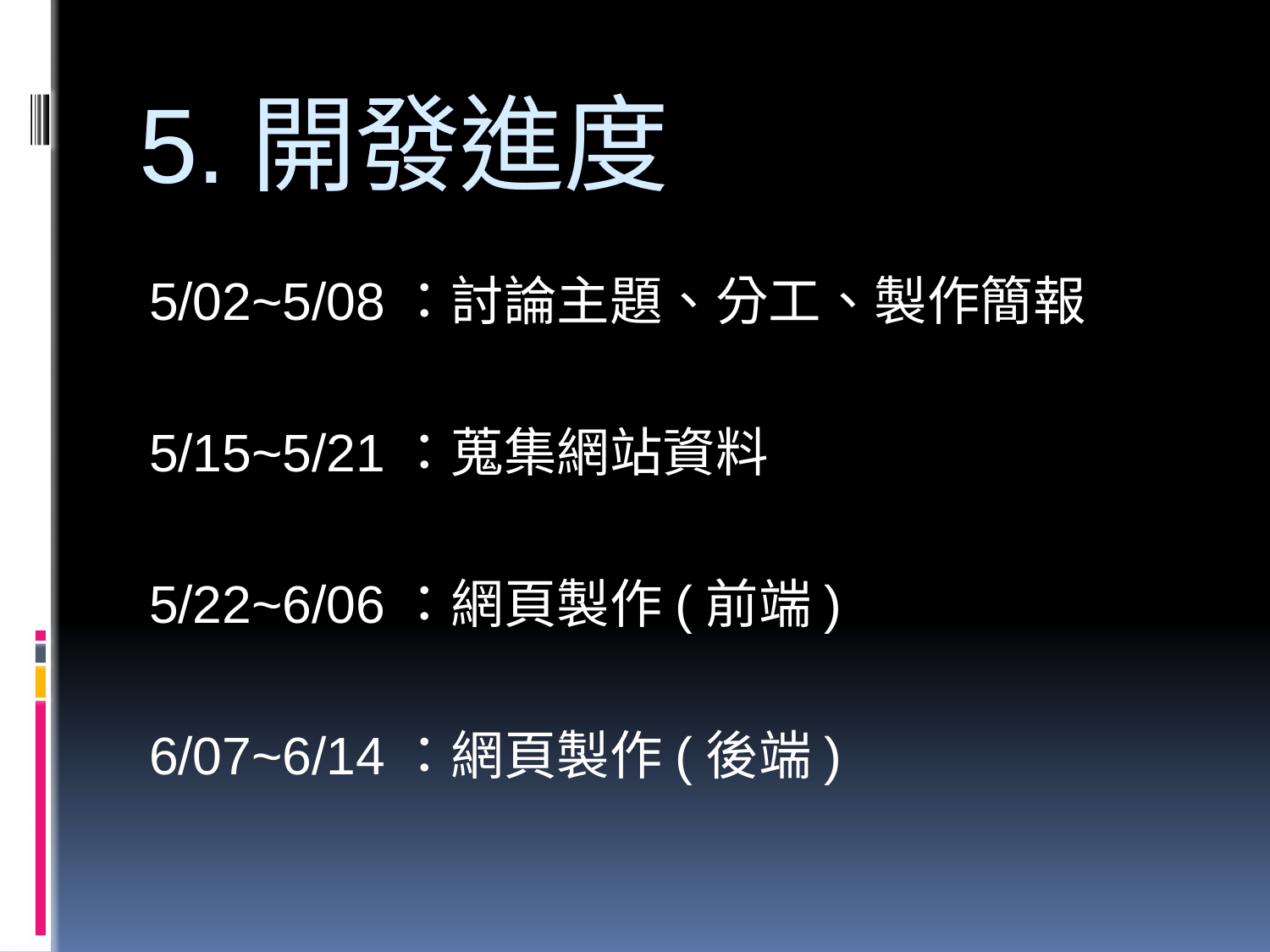

# 5.開發進度
5/02~5/08：討論主題、分工、製作簡報

5/15~5/21：蒐集網站資料

5/22~6/06：網頁製作(前端)

6/07~6/14：網頁製作(後端)